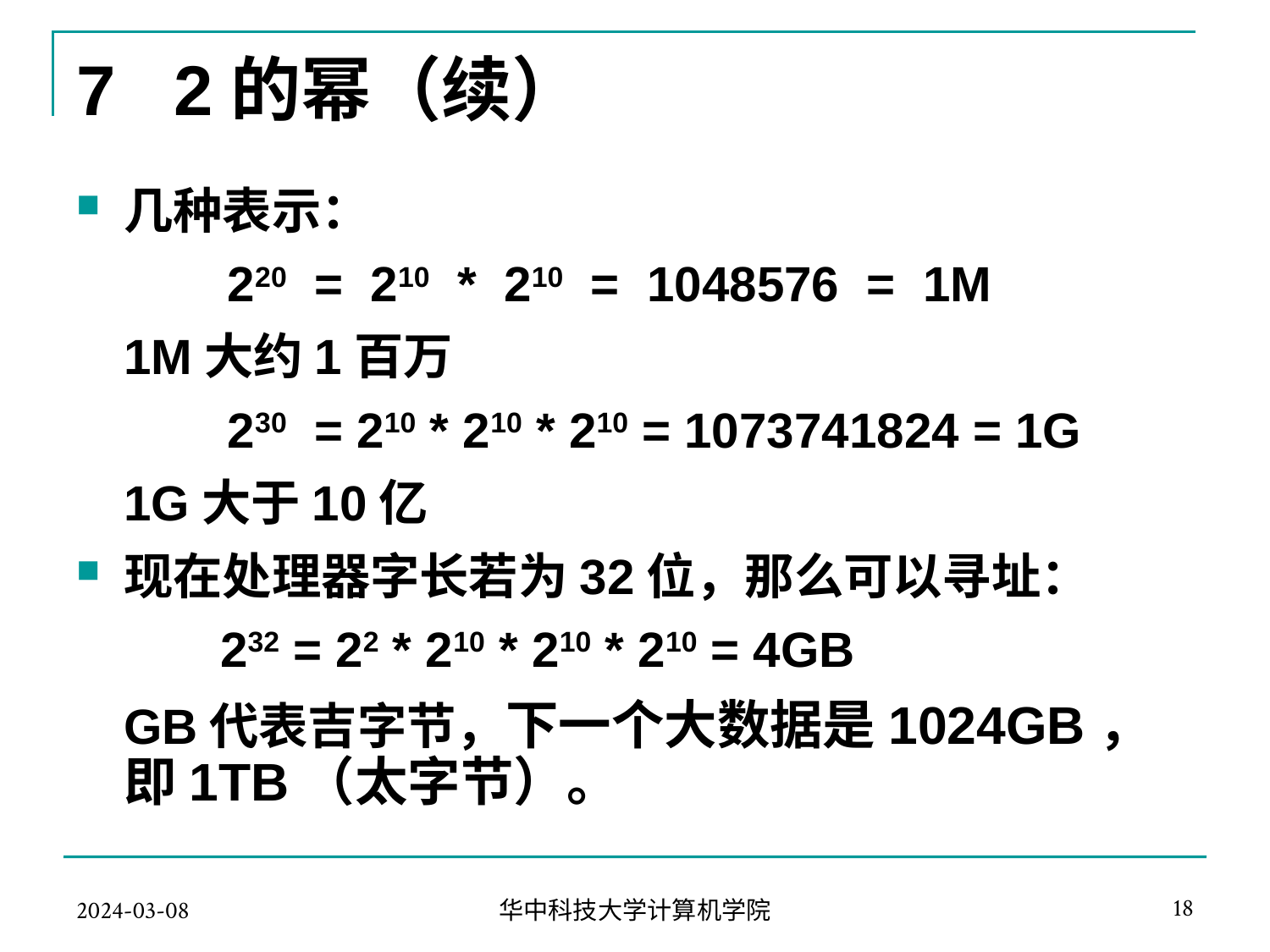

# 7   2的幂（续）
几种表示：
           220  =  210  *  210  =  1048576  =  1M
	1M大约1百万
           230  = 210 * 210 * 210 = 1073741824 = 1G
	1G大于10亿
现在处理器字长若为32位，那么可以寻址：
	       232 = 22 * 210 * 210 * 210 = 4GB
	GB代表吉字节，下一个大数据是1024GB，即1TB（太字节）。
2024-03-08
18
华中科技大学计算机学院